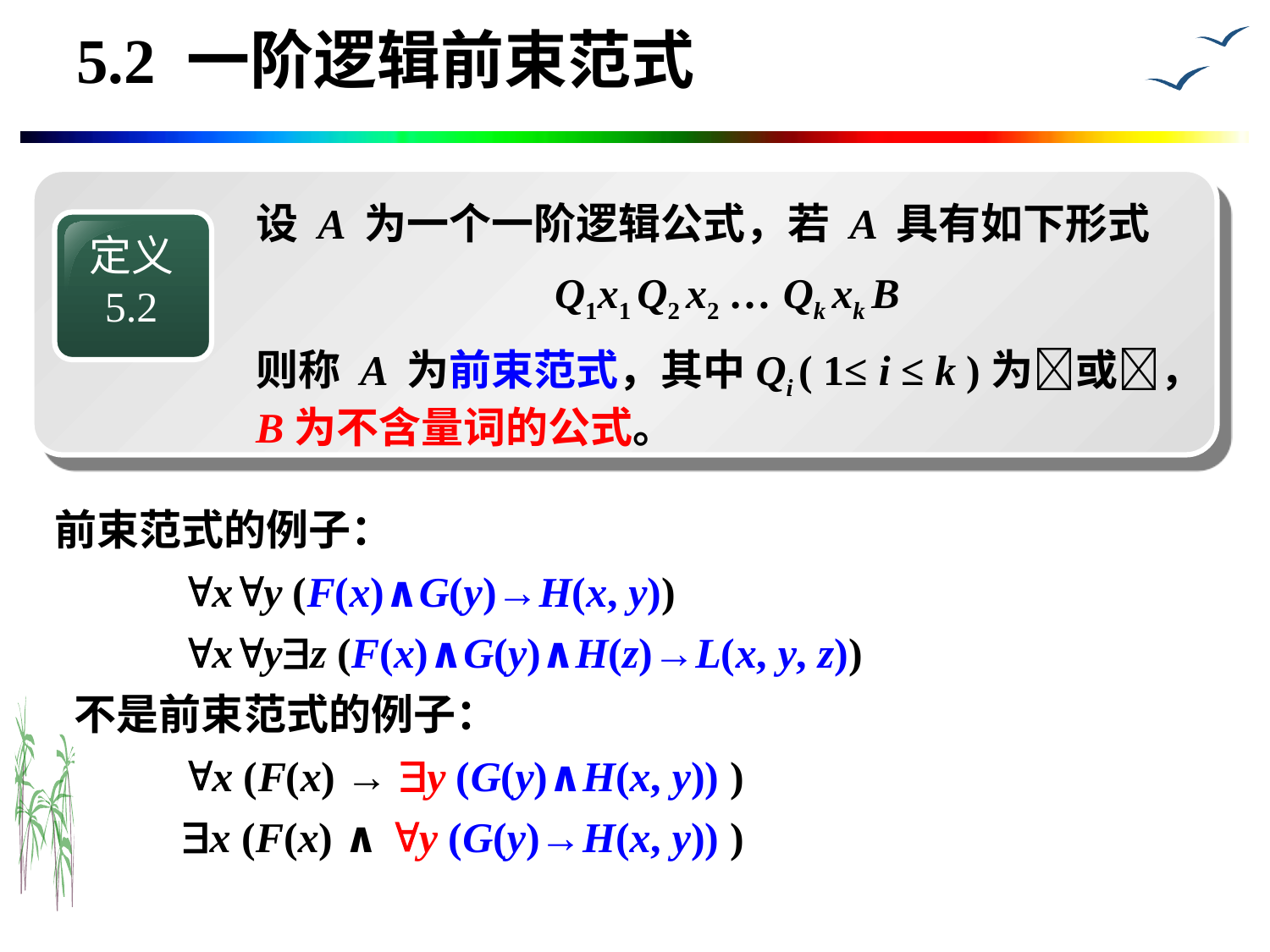

# 5.2 一阶逻辑前束范式

设 A 为一个一阶逻辑公式，若 A 具有如下形式
Q1x1 Q2 x2 … Qk xk B
则称 A 为前束范式，其中Qi ( 1≤ i ≤ k )为∀或∃，B为不含量词的公式。

定义
5.2
前束范式的例子：
	∀x∀y (F(x)∧G(y)→H(x, y))
	∀x∀y∃z (F(x)∧G(y)∧H(z)→L(x, y, z))
 不是前束范式的例子：
	∀x (F(x) → ∃y (G(y)∧H(x, y)) )
	∃x (F(x) ∧ ∀y (G(y)→H(x, y)) )